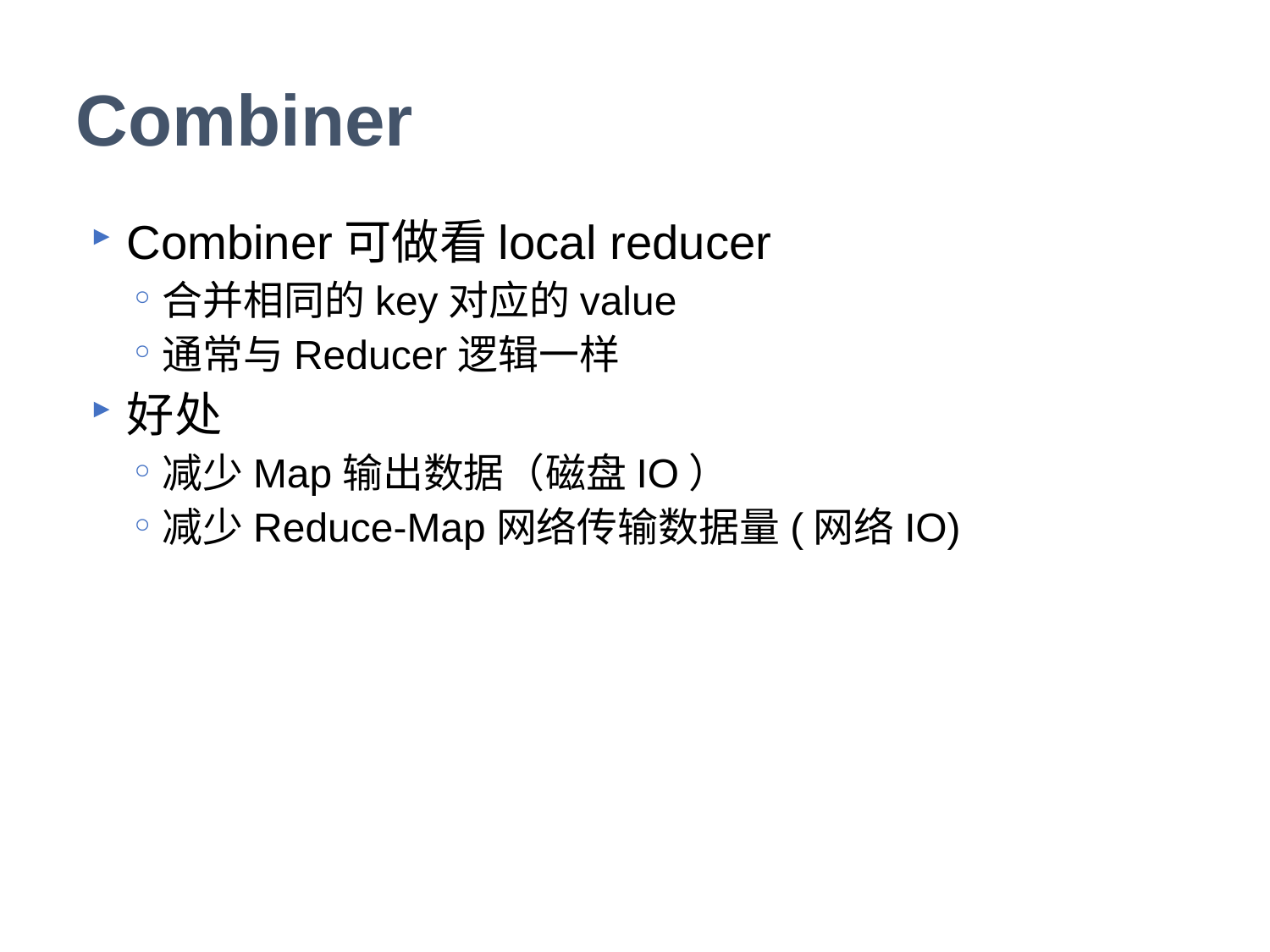

# Combiner
Combiner可做看local reducer
合并相同的key对应的value
通常与Reducer逻辑一样
好处
减少Map输出数据（磁盘IO）
减少Reduce-Map网络传输数据量(网络IO)